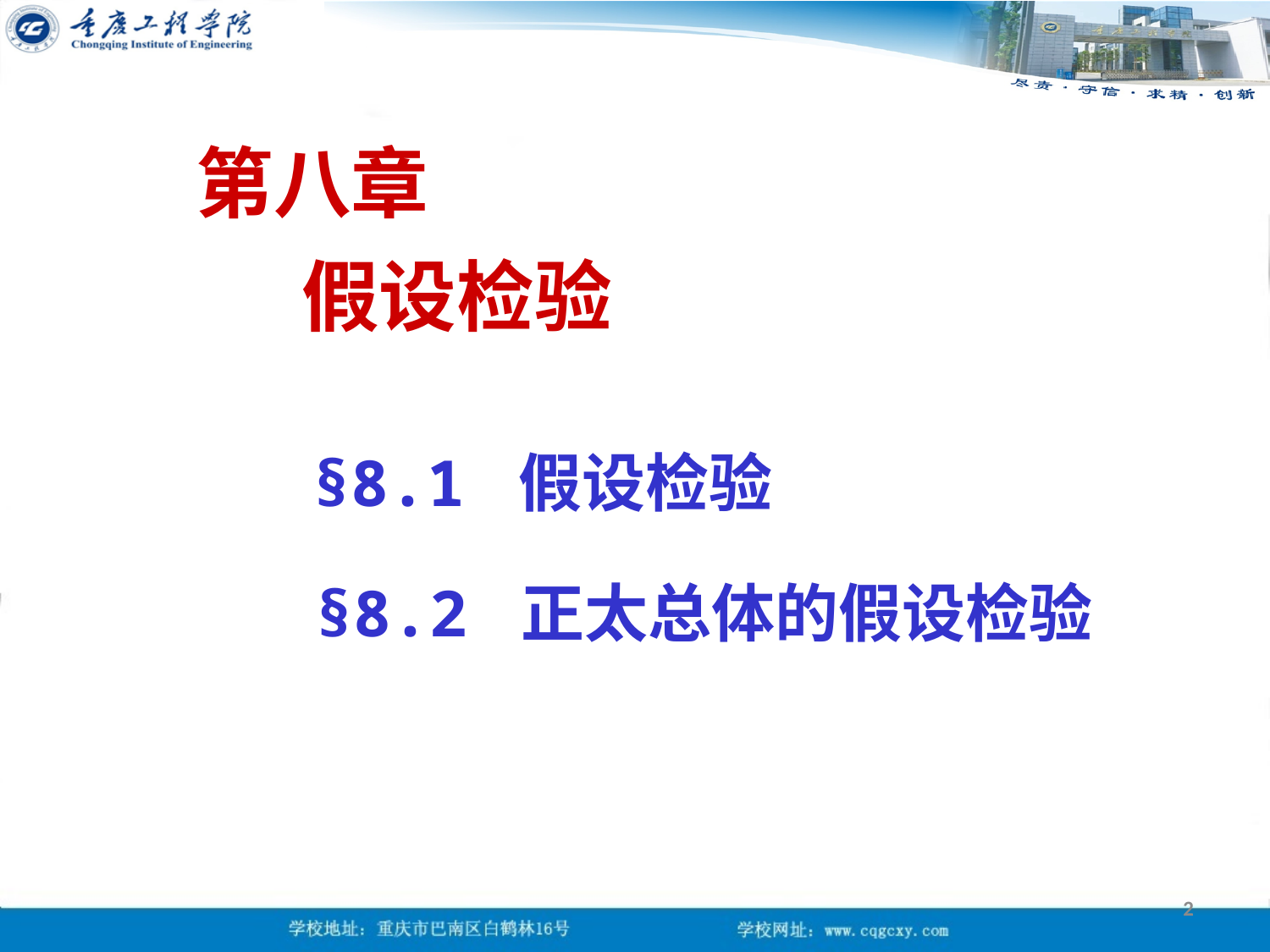

第八章
       假设检验
§8.1 假设检验
§8.2 正太总体的假设检验
2